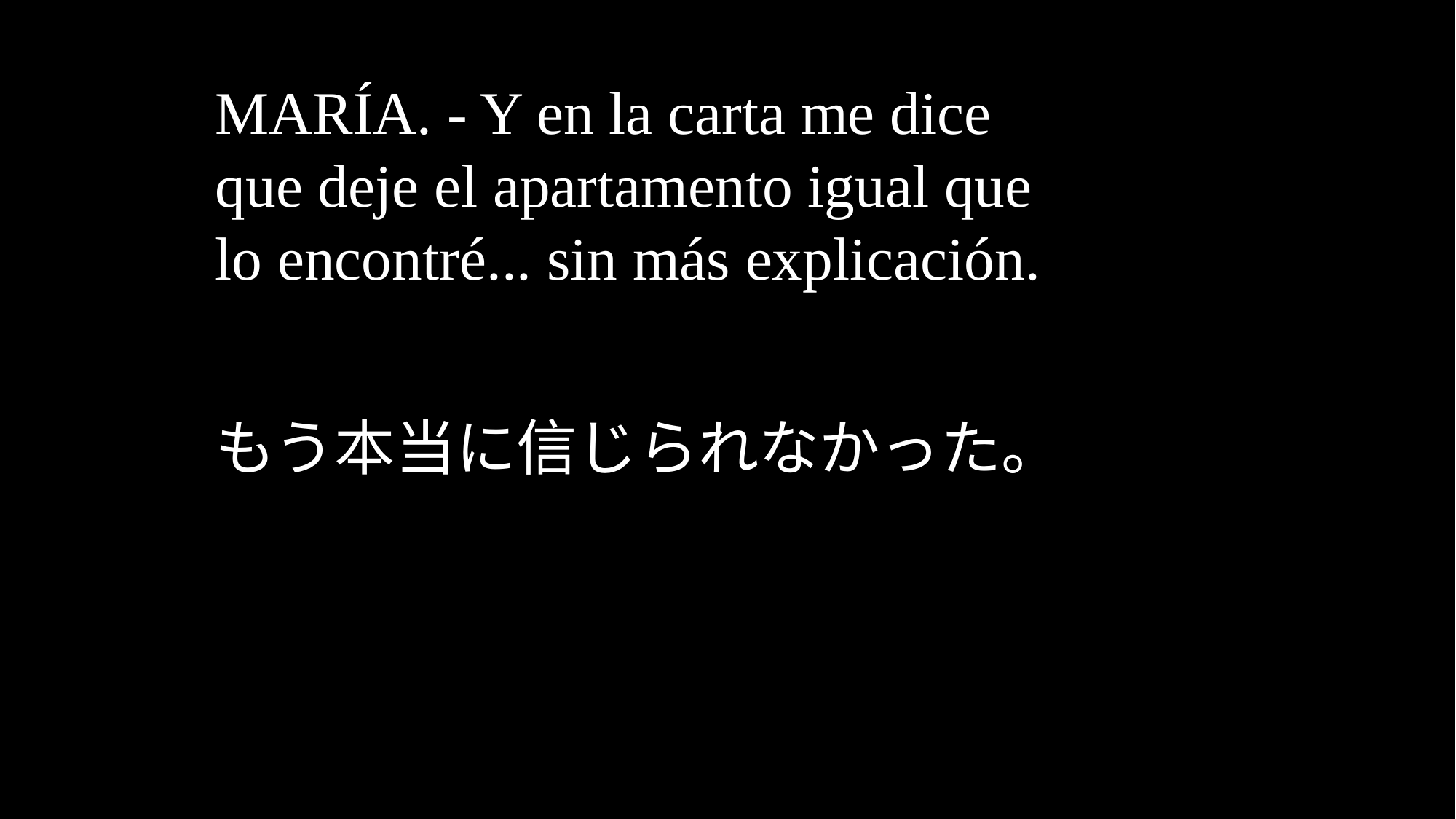

MARÍA. - Y en la carta me dice que deje el apartamento igual que lo encontré... sin más explicación.

もう本当に信じられなかった。